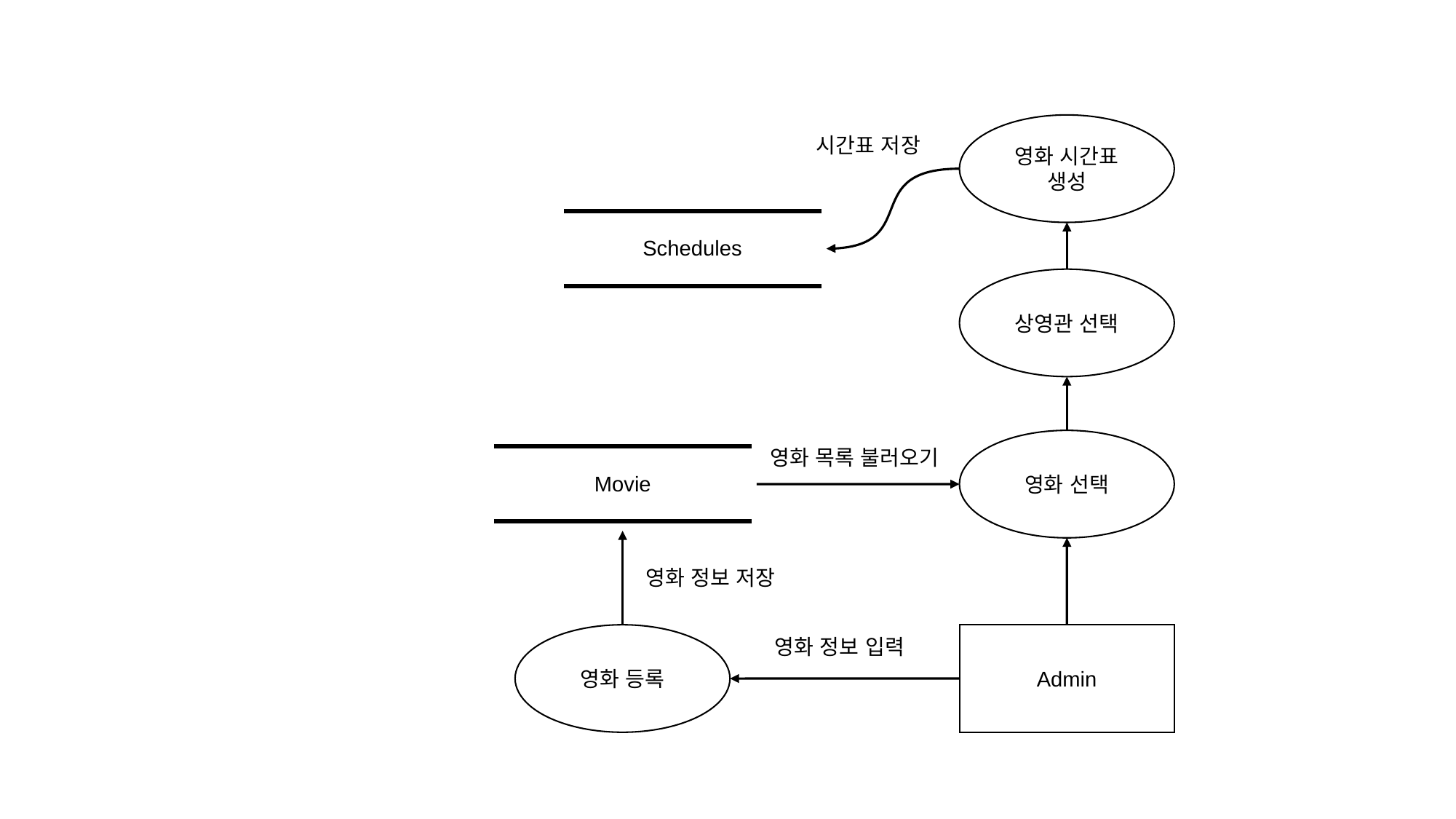

영화 시간표 생성
시간표 저장

Schedules
상영관 선택
영화 선택

Movie
영화 목록 불러오기
영화 정보 저장
영화 등록
Admin
영화 정보 입력